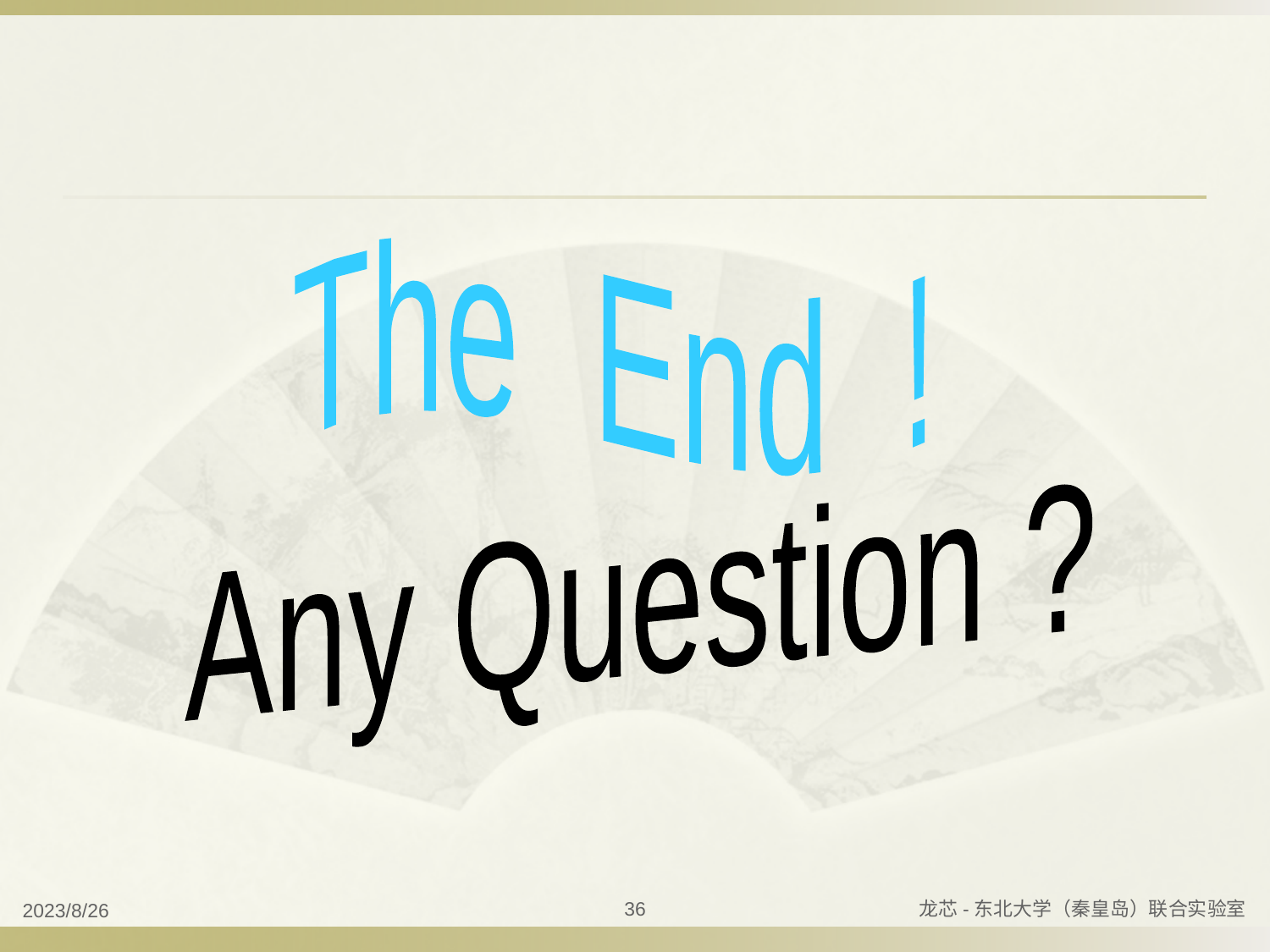

The  End  !
Any Question ?
2023/8/26
36
龙芯-东北大学（秦皇岛）联合实验室